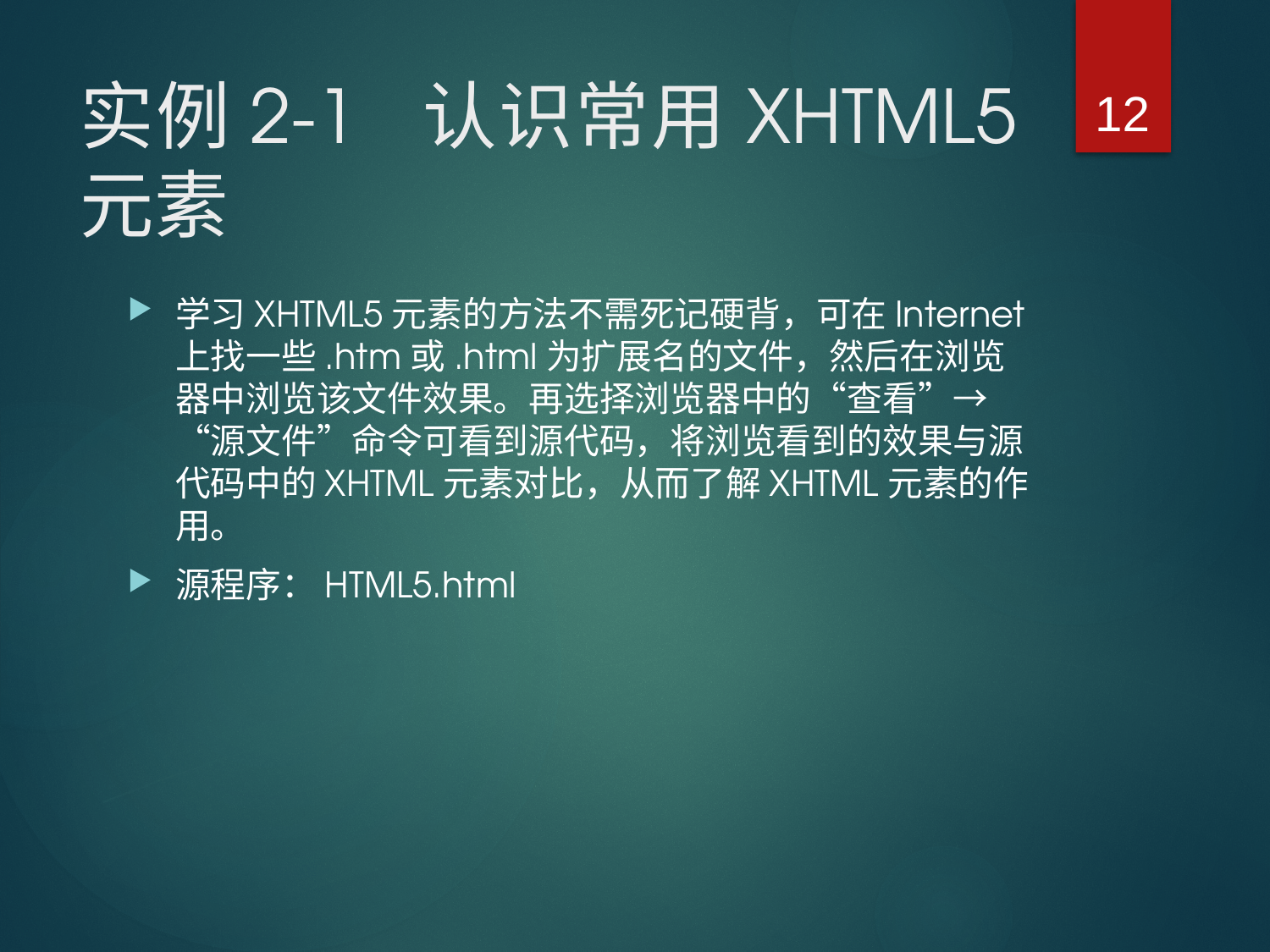

12
# 实例2-1  认识常用XHTML5元素
学习XHTML5元素的方法不需死记硬背，可在Internet上找一些.htm或.html为扩展名的文件，然后在浏览器中浏览该文件效果。再选择浏览器中的“查看”→“源文件”命令可看到源代码，将浏览看到的效果与源代码中的XHTML元素对比，从而了解XHTML元素的作用。
源程序：HTML5.html